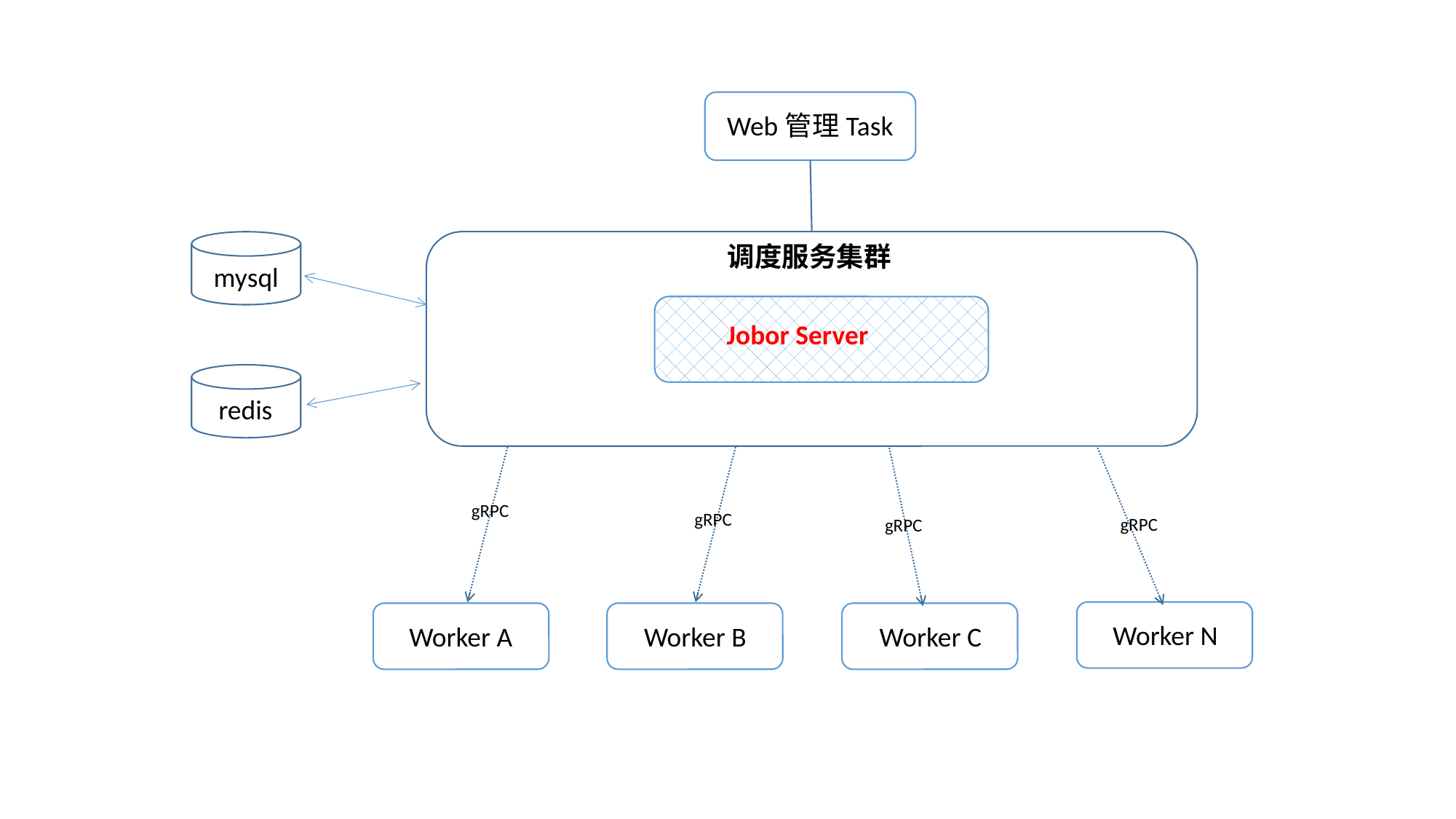

Web管理Task

调度服务集群
mysql

Jobor Server

redis
gRPC
gRPC
gRPC
gRPC

Worker N
Worker A
Worker B
Worker C